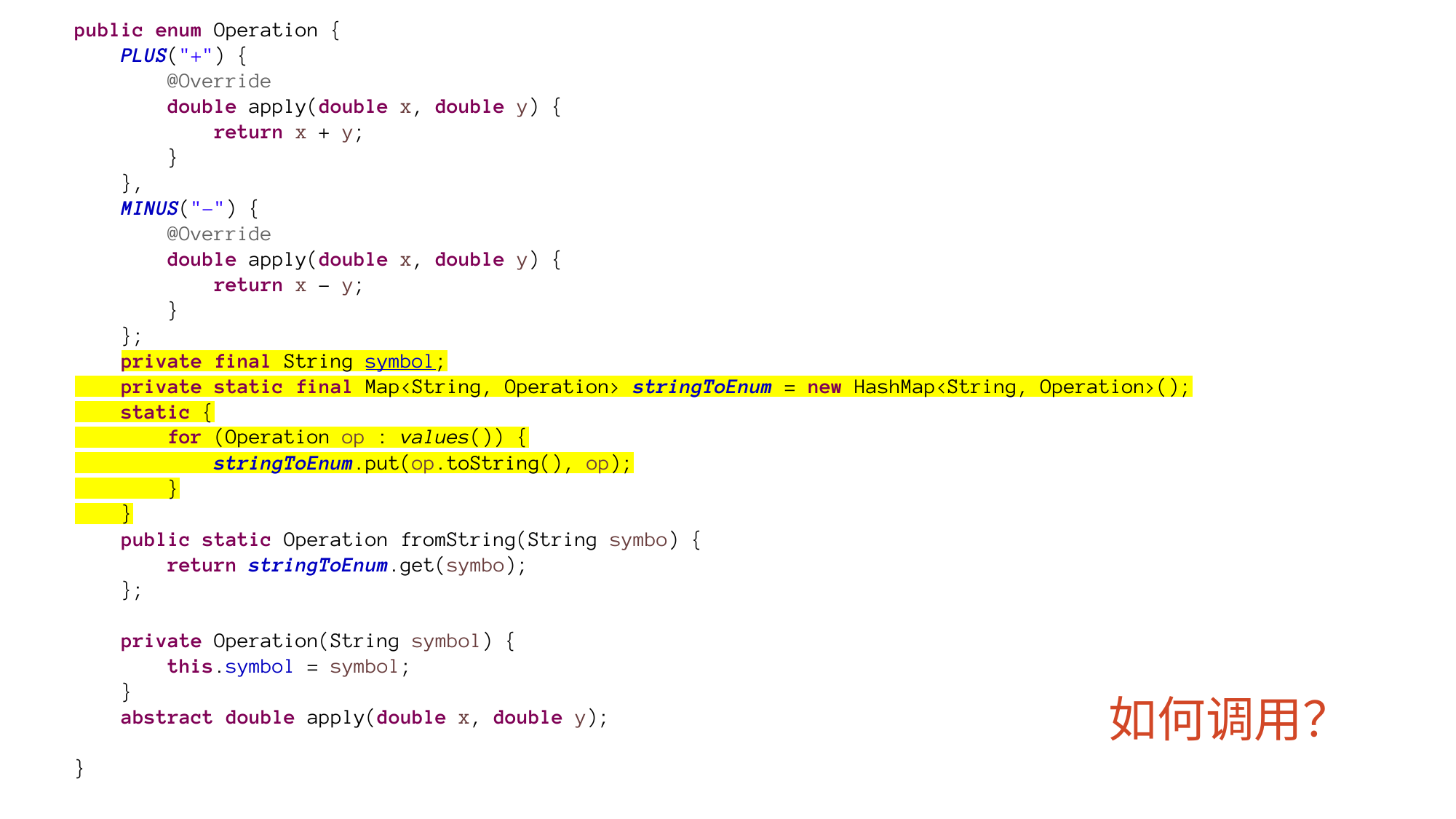

public enum Operation {
    PLUS("+") {
        @Override
        double apply(double x, double y) {
            return x + y;
        }
    },
    MINUS("-") {
        @Override
        double apply(double x, double y) {
            return x - y;
        }
    };
    private final String symbol;
    private static final Map<String, Operation> stringToEnum = new HashMap<String, Operation>();
    static {
        for (Operation op : values()) {
            stringToEnum.put(op.toString(), op);
        }
    }
    public static Operation fromString(String symbo) {
        return stringToEnum.get(symbo);
    };

    private Operation(String symbol) {
        this.symbol = symbol;
    }
    abstract double apply(double x, double y);

}

如何调用？